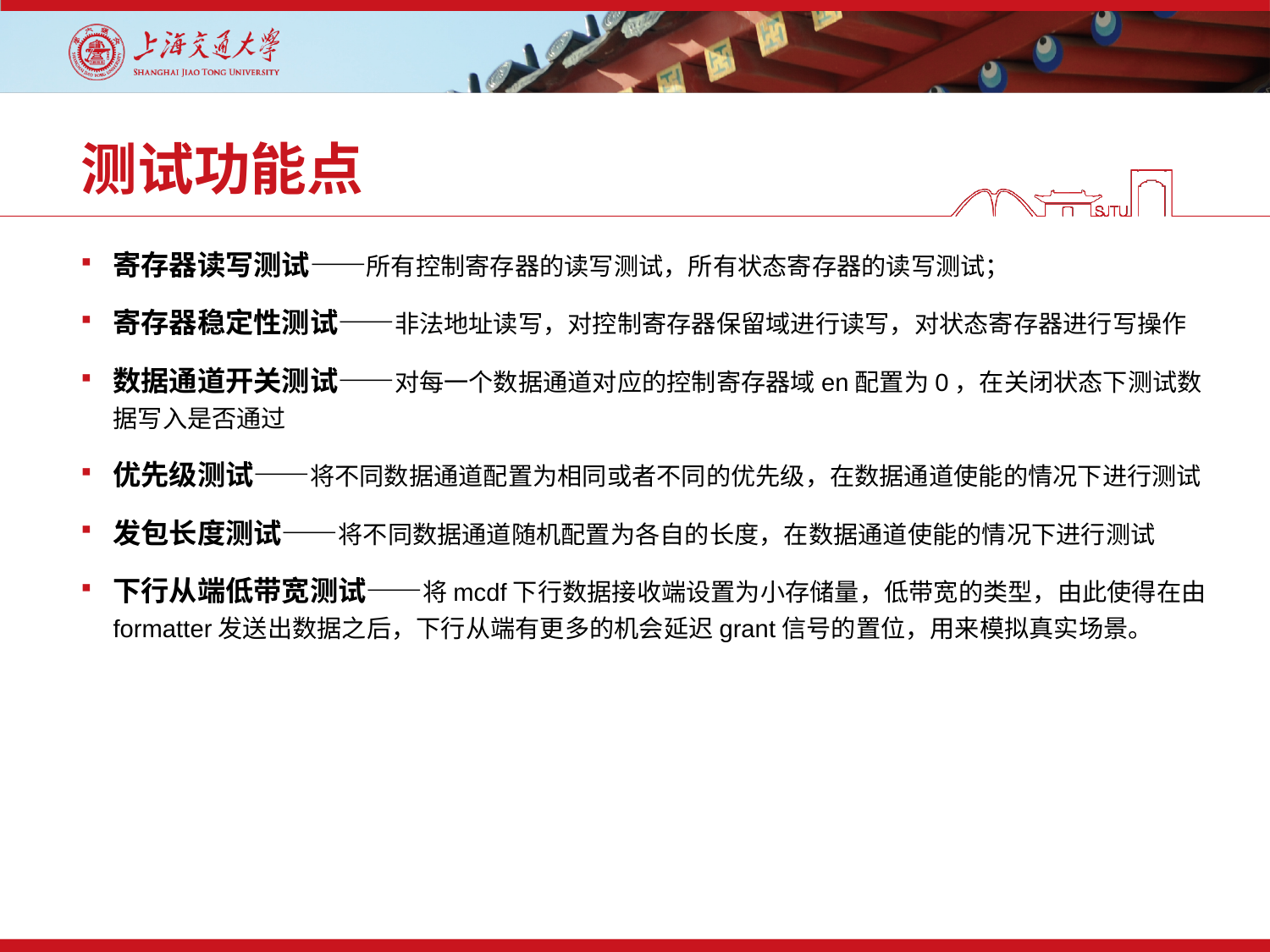

# 测试功能点
寄存器读写测试——所有控制寄存器的读写测试，所有状态寄存器的读写测试；
寄存器稳定性测试——非法地址读写，对控制寄存器保留域进行读写，对状态寄存器进行写操作
数据通道开关测试——对每一个数据通道对应的控制寄存器域en配置为0，在关闭状态下测试数据写入是否通过
优先级测试——将不同数据通道配置为相同或者不同的优先级，在数据通道使能的情况下进行测试
发包长度测试——将不同数据通道随机配置为各自的长度，在数据通道使能的情况下进行测试
下行从端低带宽测试——将mcdf下行数据接收端设置为小存储量，低带宽的类型，由此使得在由formatter发送出数据之后，下行从端有更多的机会延迟grant信号的置位，用来模拟真实场景。